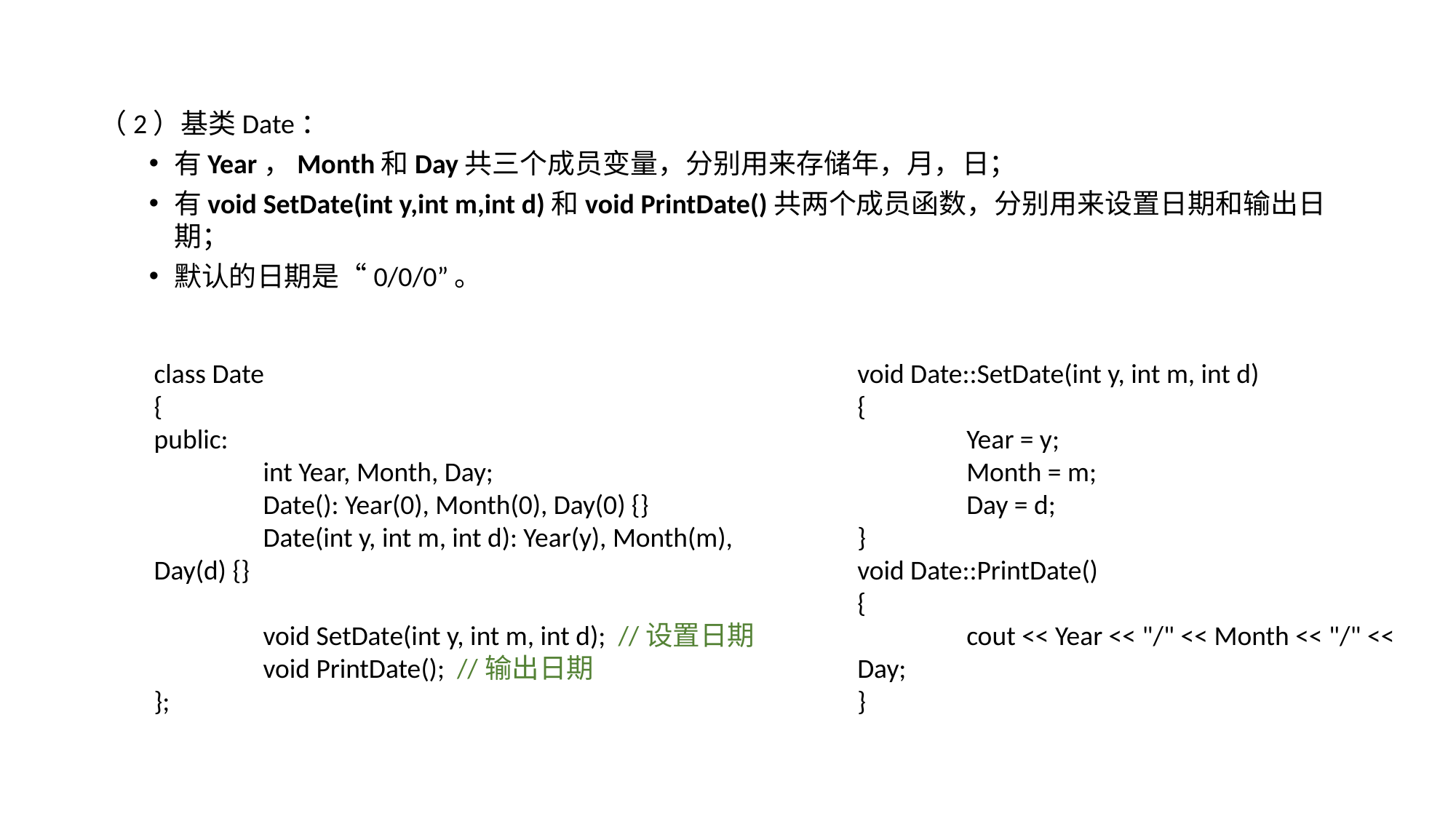

（2）基类Date：
有Year，Month和Day共三个成员变量，分别用来存储年，月，日；
有void SetDate(int y,int m,int d)和void PrintDate()共两个成员函数，分别用来设置日期和输出日期；
默认的日期是“0/0/0”。

class Date
{
public:
	int Year, Month, Day;
    	Date(): Year(0), Month(0), Day(0) {}
    	Date(int y, int m, int d): Year(y), Month(m), Day(d) {}

    	void SetDate(int y, int m, int d);  //设置日期
   	void PrintDate();  //输出日期
};
void Date::SetDate(int y, int m, int d)
{
	Year = y;
   	Month = m;
    	Day = d;
}
void Date::PrintDate()
{
    	cout << Year << "/" << Month << "/" << Day;
}